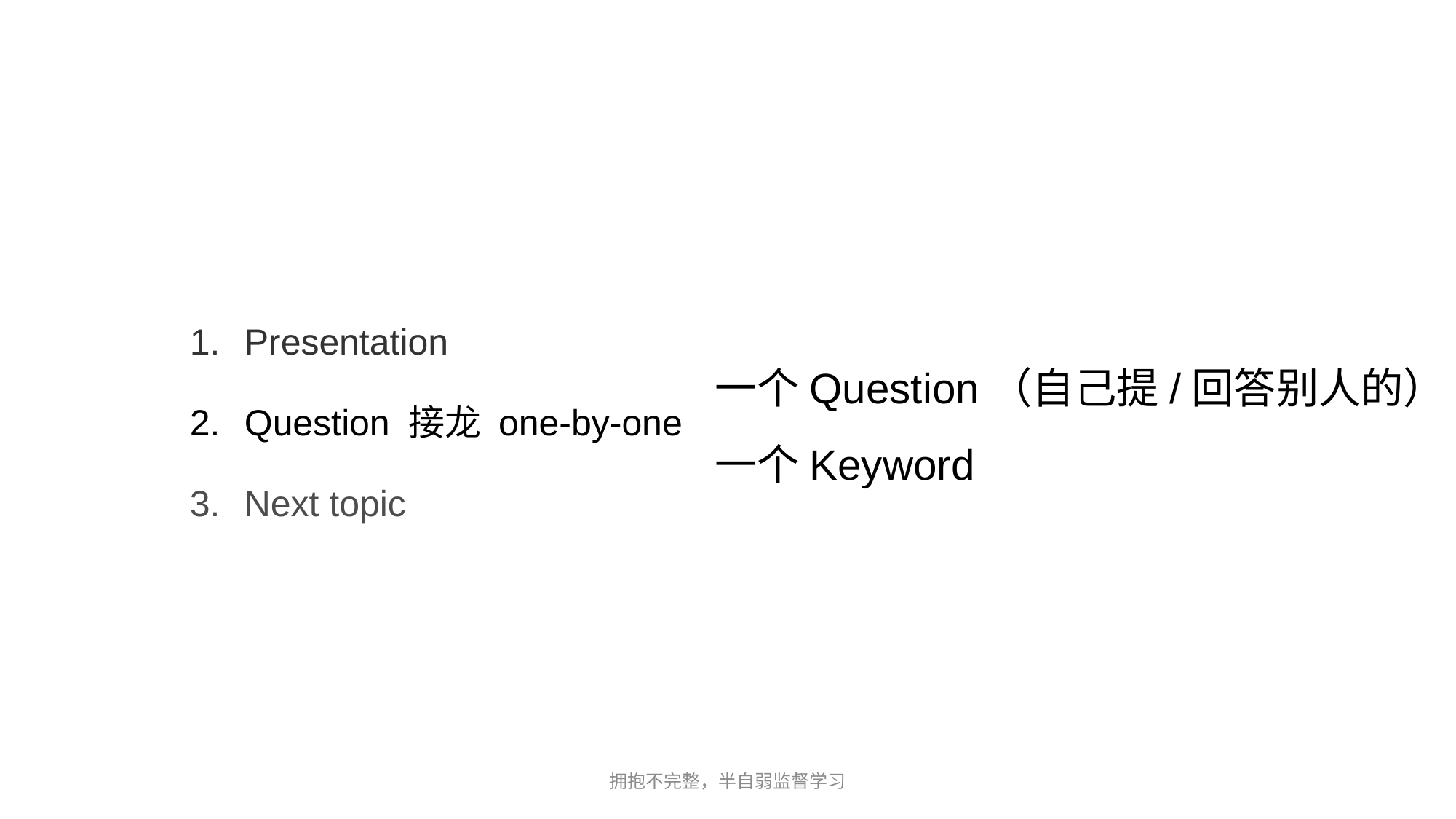

Presentation
Question 接龙 one-by-one
Next topic

一个Question（自己提/回答别人的）
一个Keyword
拥抱不完整，半自弱监督学习